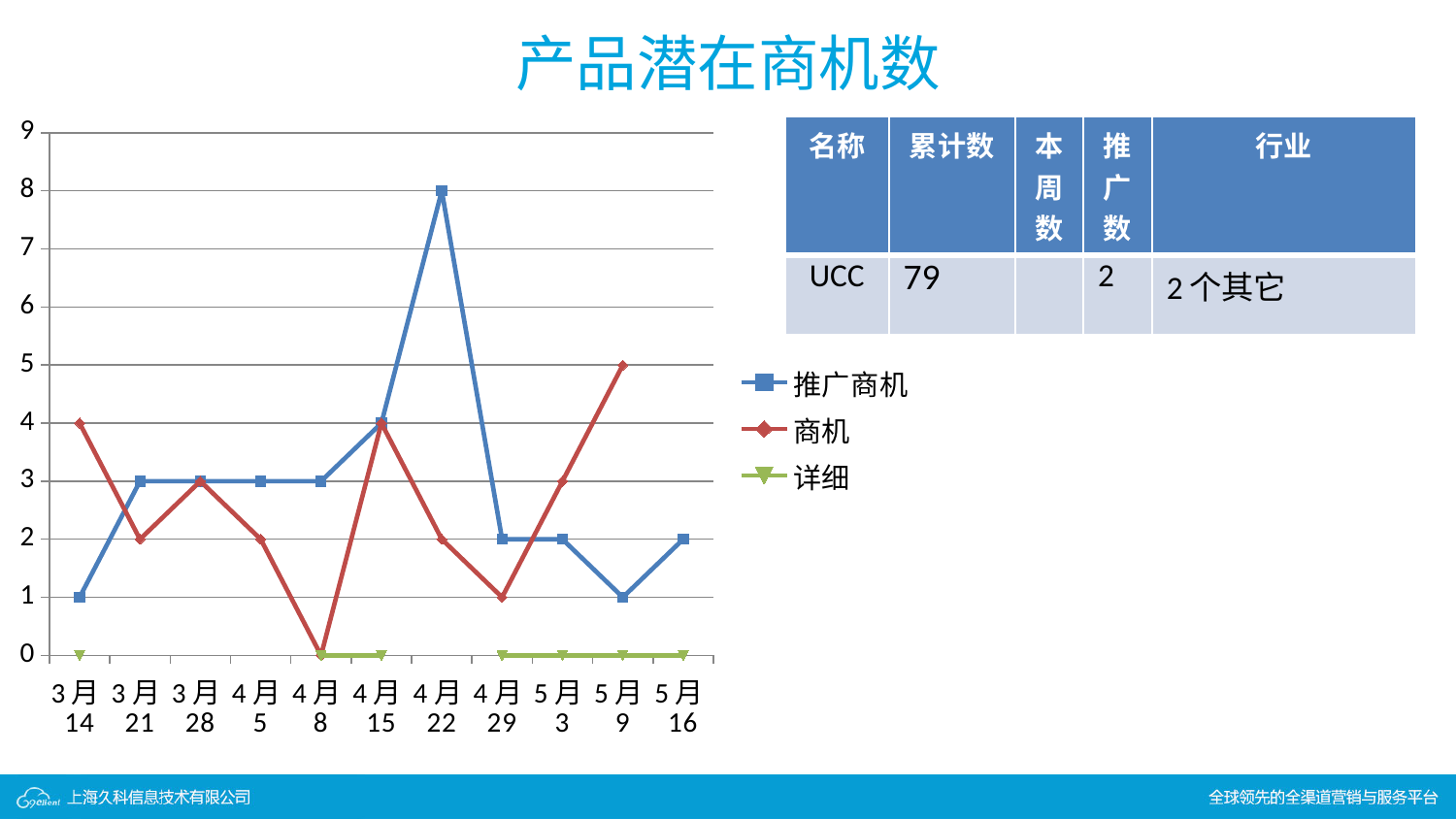

产品潜在商机数

### Chart

| Category | 推广商机 | 商机 | 详细 |
|---|---|---|---|
| 3月14 | 1.0 | 4.0 | 0.0 |
| 3月21 | 3.0 | 2.0 | None |
| 3月28 | 3.0 | 3.0 | None |
| 4月5 | 3.0 | 2.0 | None |
| 4月8 | 3.0 | 0.0 | 0.0 |
| 4月15 | 4.0 | 4.0 | 0.0 |
| 4月22 | 8.0 | 2.0 | None |
| 4月29 | 2.0 | 1.0 | 0.0 |
| 5月3 | 2.0 | 3.0 | 0.0 |
| 5月9 | 1.0 | 5.0 | 0.0 |
| 5月16 | 2.0 | None | 0.0 |
| 名称 | 累计数 | 本周数 | 推广数 | 行业 |
| --- | --- | --- | --- | --- |
| UCC | 79 |  | 2 | 2个其它 |